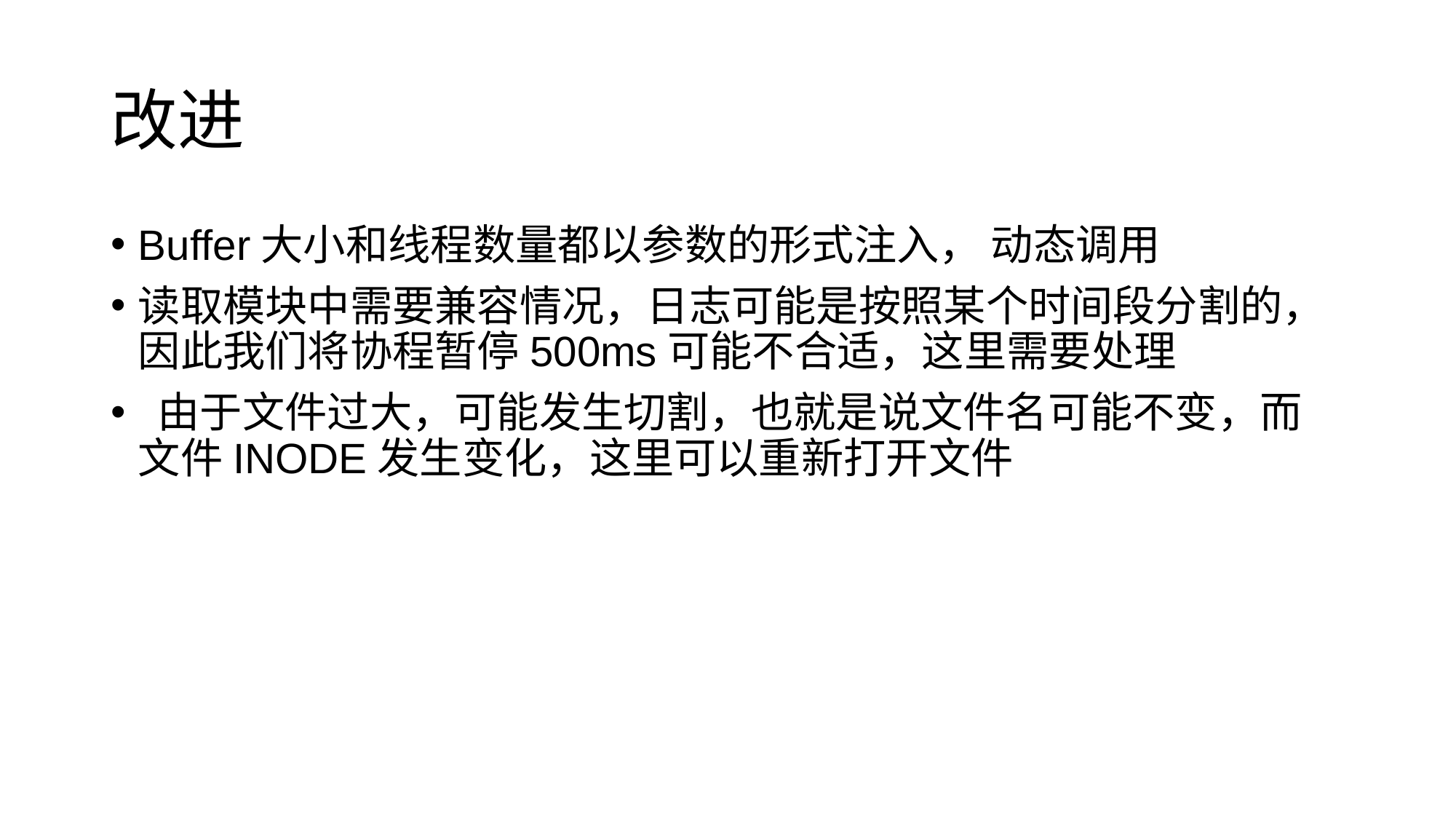

# 改进
Buffer大小和线程数量都以参数的形式注入， 动态调用
读取模块中需要兼容情况，日志可能是按照某个时间段分割的，因此我们将协程暂停500ms可能不合适，这里需要处理
 由于文件过大，可能发生切割，也就是说文件名可能不变，而文件INODE发生变化，这里可以重新打开文件